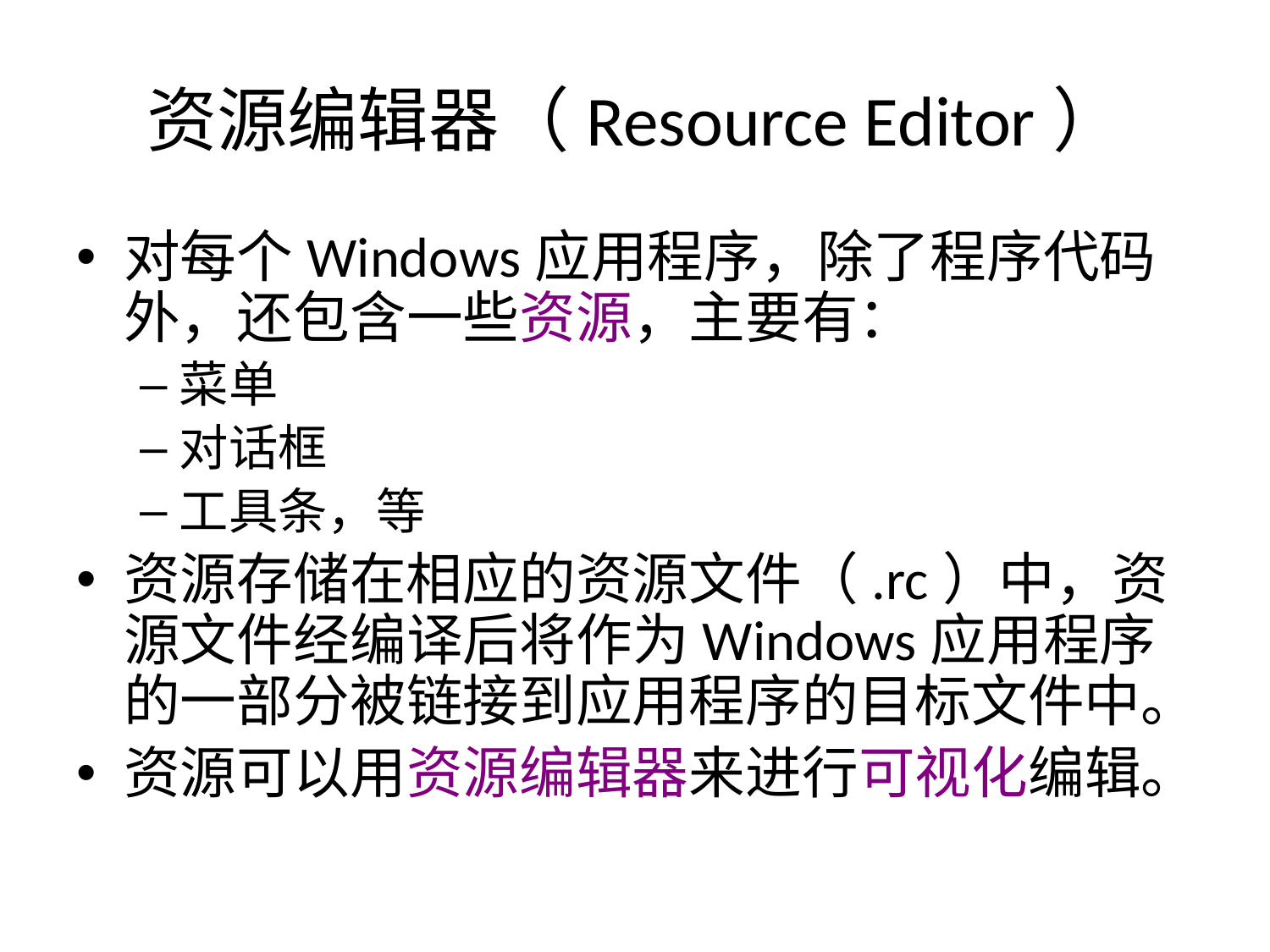

# 资源编辑器（Resource Editor）
对每个Windows应用程序，除了程序代码外，还包含一些资源，主要有：
菜单
对话框
工具条，等
资源存储在相应的资源文件（.rc）中，资源文件经编译后将作为Windows应用程序的一部分被链接到应用程序的目标文件中。
资源可以用资源编辑器来进行可视化编辑。